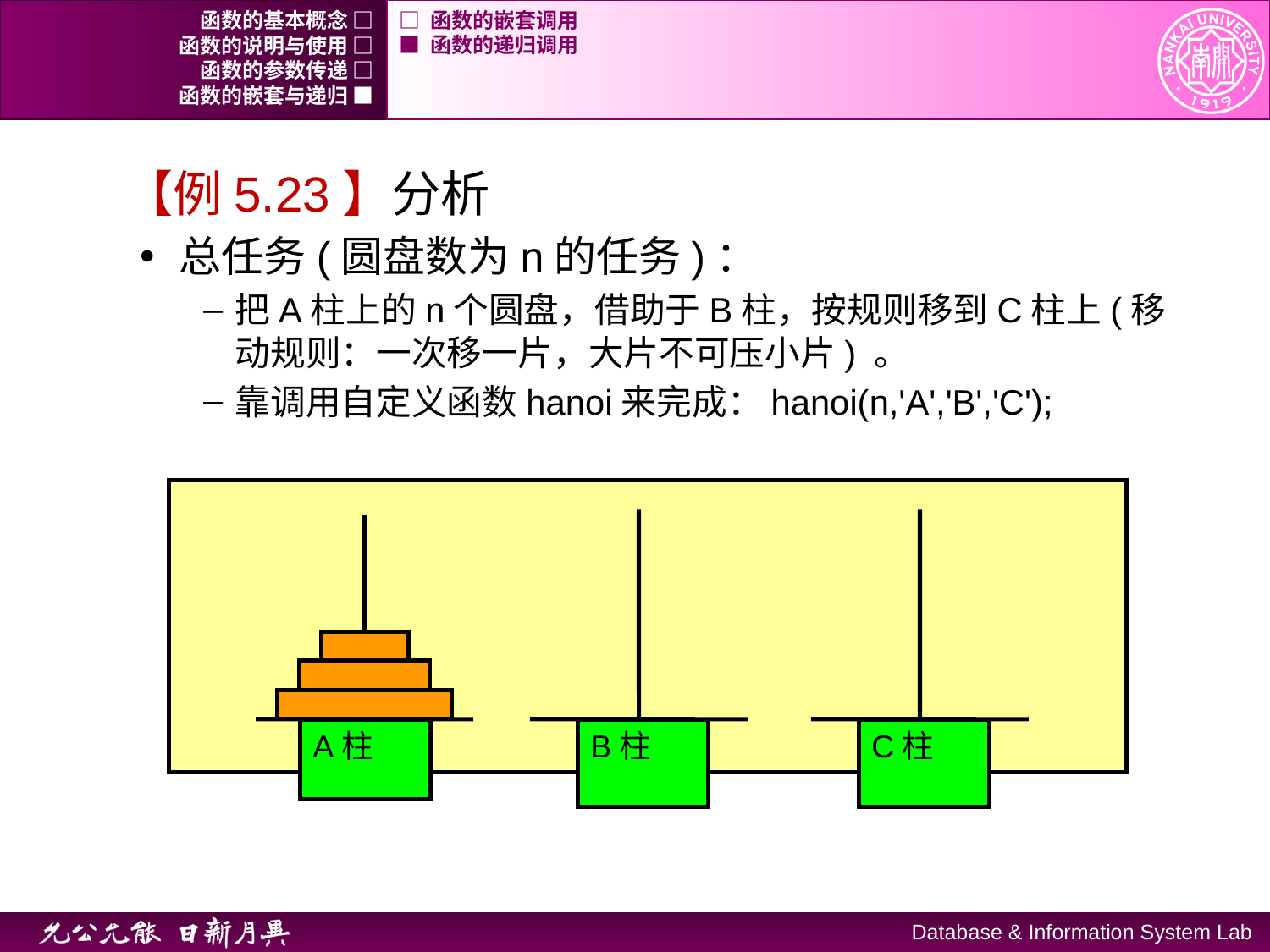

函数的基本概念 □
□ 函数的嵌套调用
函数的说明与使用 □
■ 函数的递归调用
函数的参数传递 □

函数的嵌套与递归 ■

【例5.23】分析
总任务(圆盘数为n的任务)：
把A柱上的n个圆盘，借助于B柱，按规则移到C柱上(移动规则：一次移一片，大片不可压小片) 。
靠调用自定义函数hanoi来完成：hanoi(n,'A','B','C');

B柱

C柱

A柱